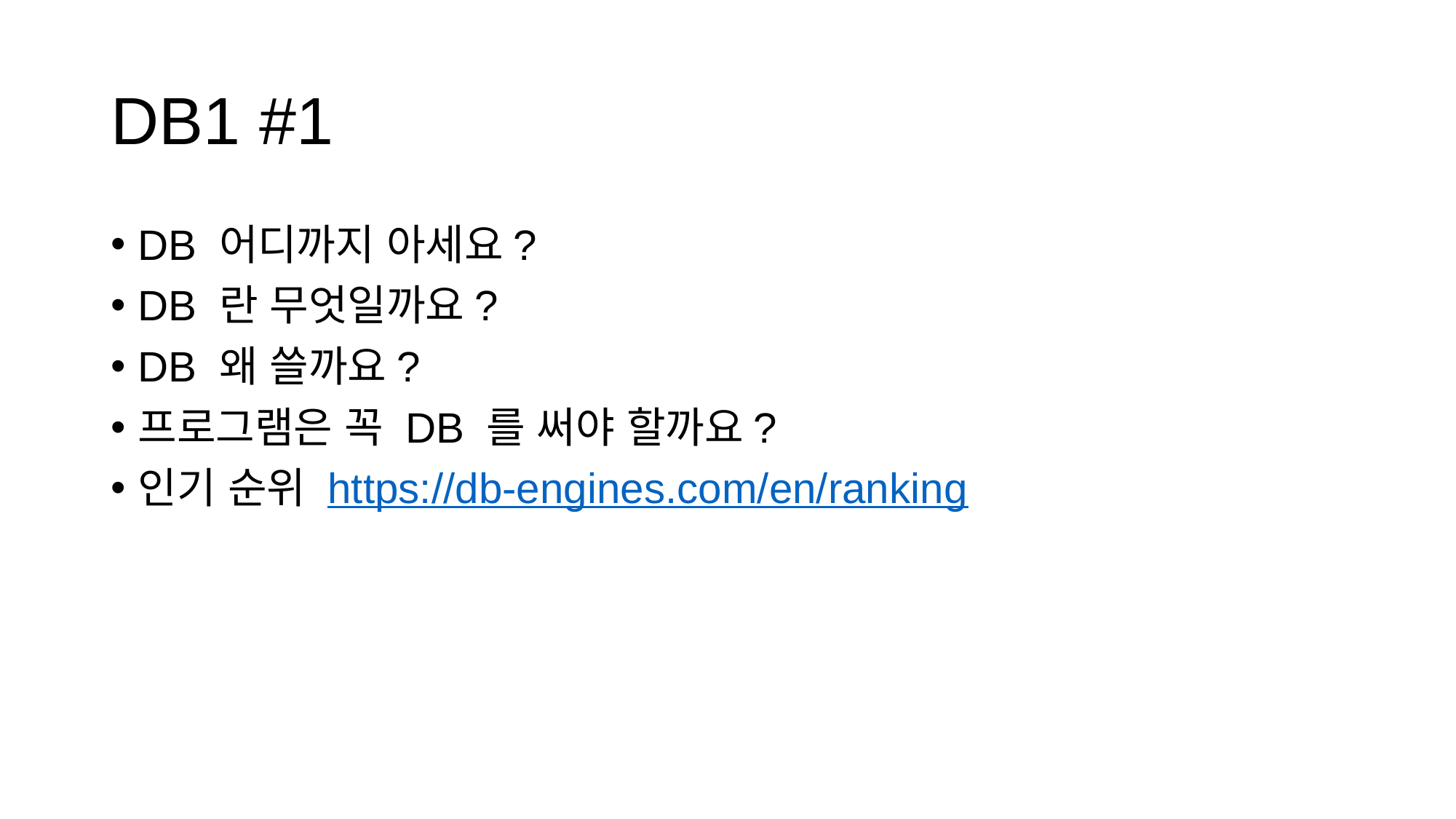

# DB1 #1
DB 어디까지 아세요?
DB 란 무엇일까요?
DB 왜 쓸까요?
프로그램은 꼭 DB 를 써야 할까요?
인기 순위 https://db-engines.com/en/ranking